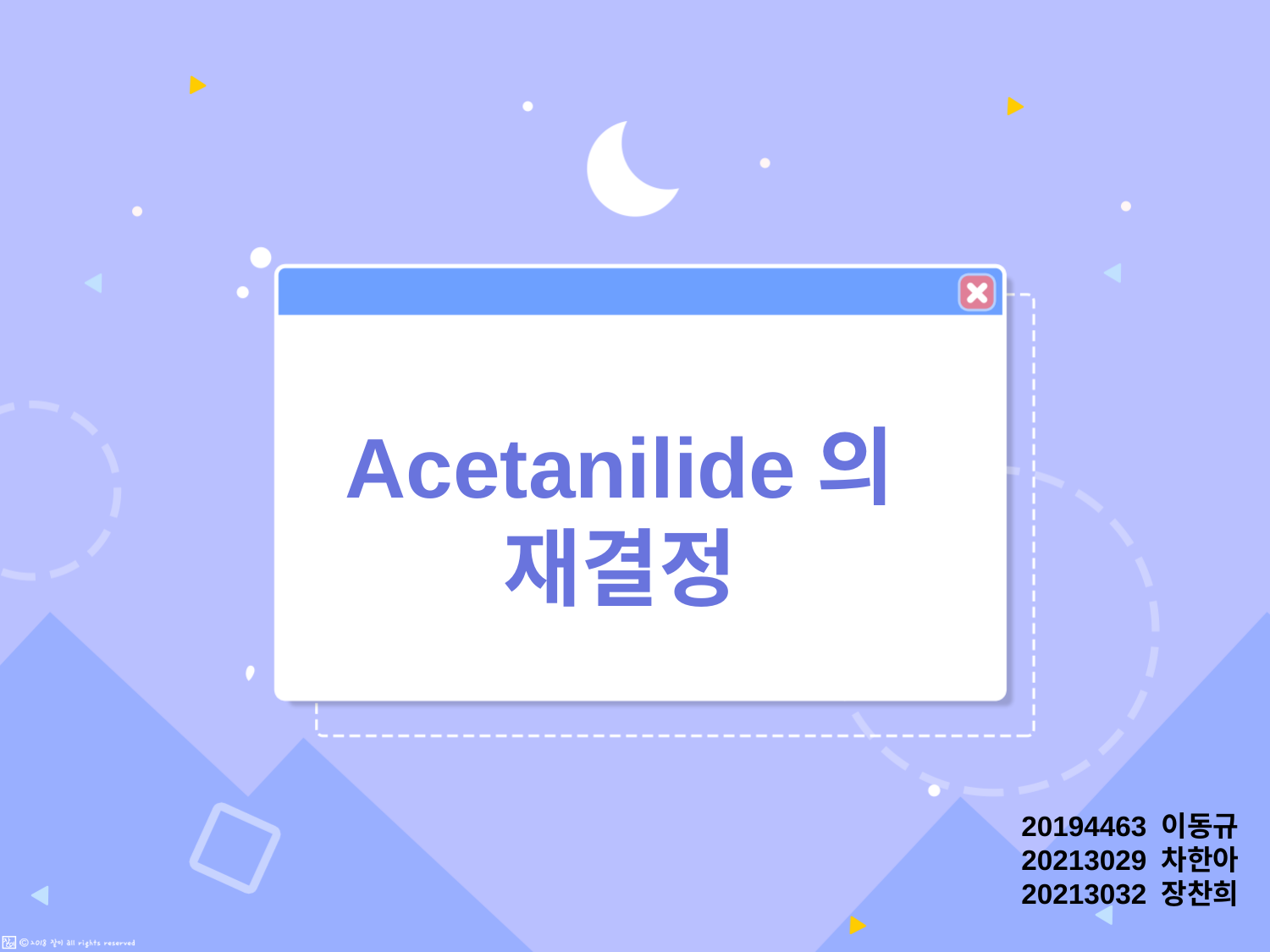

Acetanilide의
재결정
20194463 이동규
20213029 차한아
20213032 장찬희